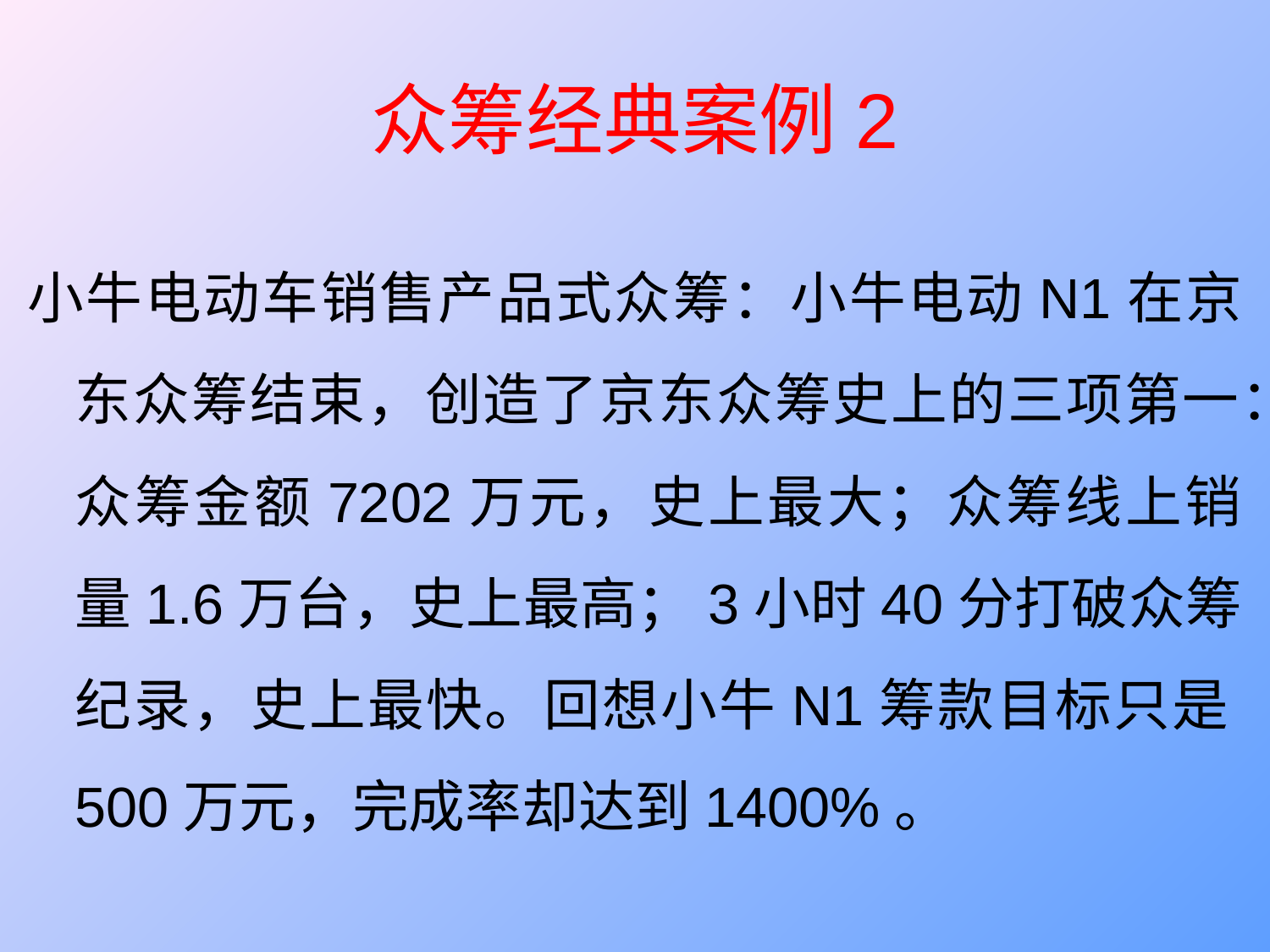

# 众筹经典案例2
小牛电动车销售产品式众筹：小牛电动N1在京东众筹结束，创造了京东众筹史上的三项第一：众筹金额7202万元，史上最大；众筹线上销量1.6万台，史上最高；3小时40分打破众筹纪录，史上最快。回想小牛N1筹款目标只是500万元，完成率却达到1400%。